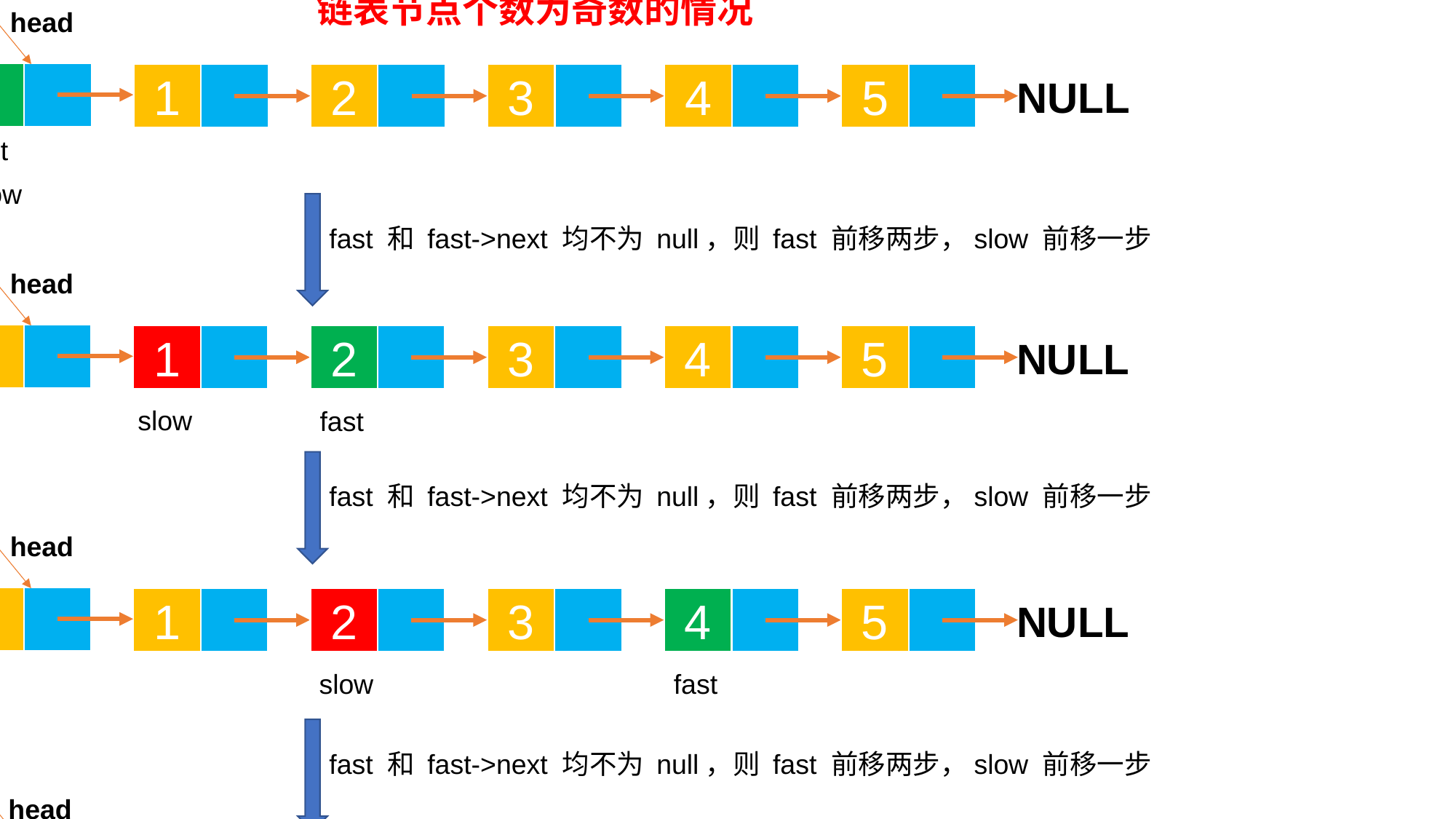

head
链表节点个数为奇数的情况

1

2

3

4

5

NULL
fast
slow

fast 和 fast->next 均不为 null，则 fast 前移两步，slow 前移一步
head

1

2

3

4

5

NULL
slow
fast

fast 和 fast->next 均不为 null，则 fast 前移两步，slow 前移一步
head

1

2

3

4

5

NULL
slow
fast

fast 和 fast->next 均不为 null，则 fast 前移两步，slow 前移一步
head

1

2

3

4

5

NULL
slow
fast

此时 fast 为 null，结束循环，发现 slow 已经到达链表的中间